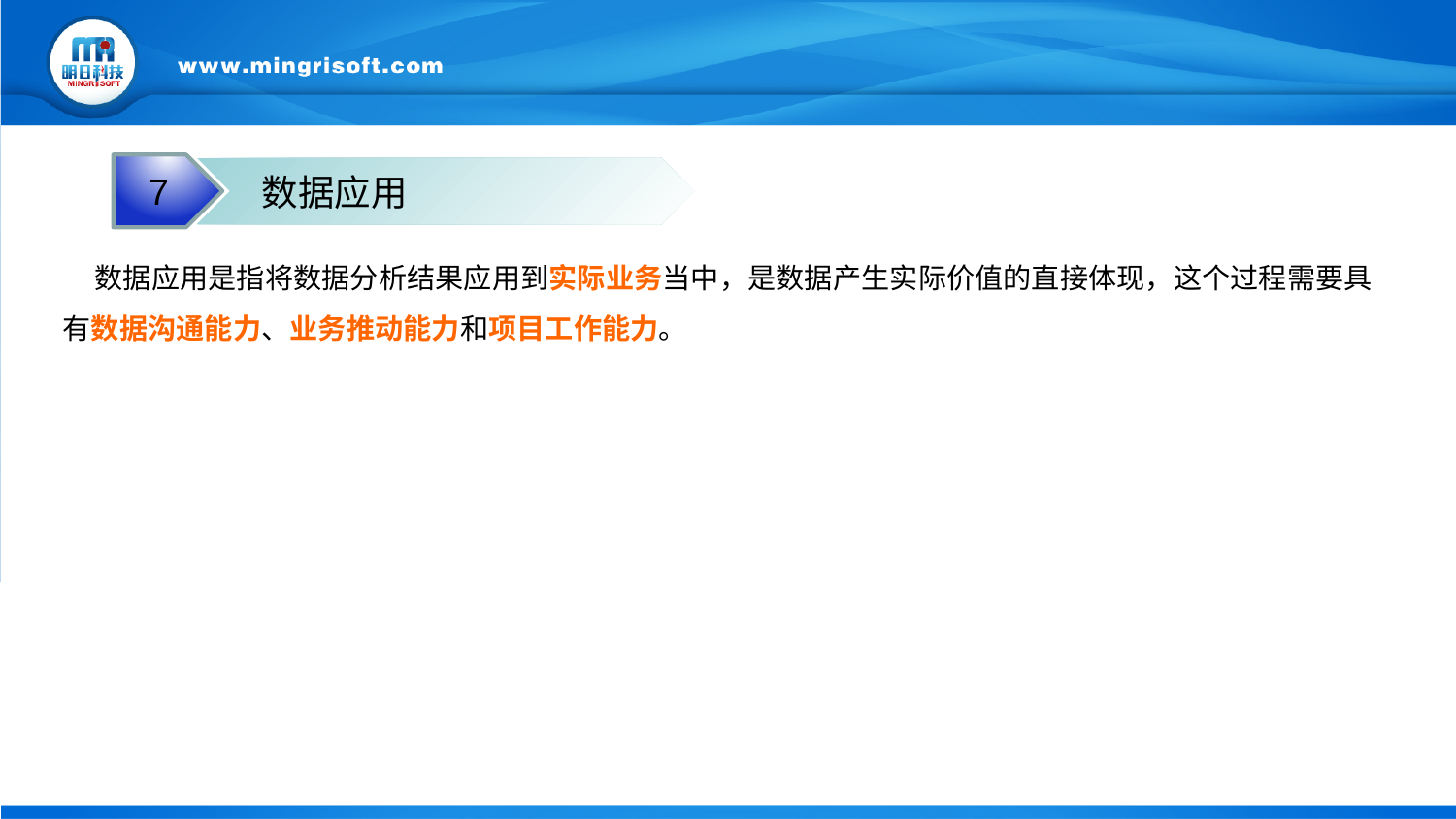

7
 数据应用
    数据应用是指将数据分析结果应用到实际业务当中，是数据产生实际价值的直接体现，这个过程需要具有数据沟通能力、业务推动能力和项目工作能力。